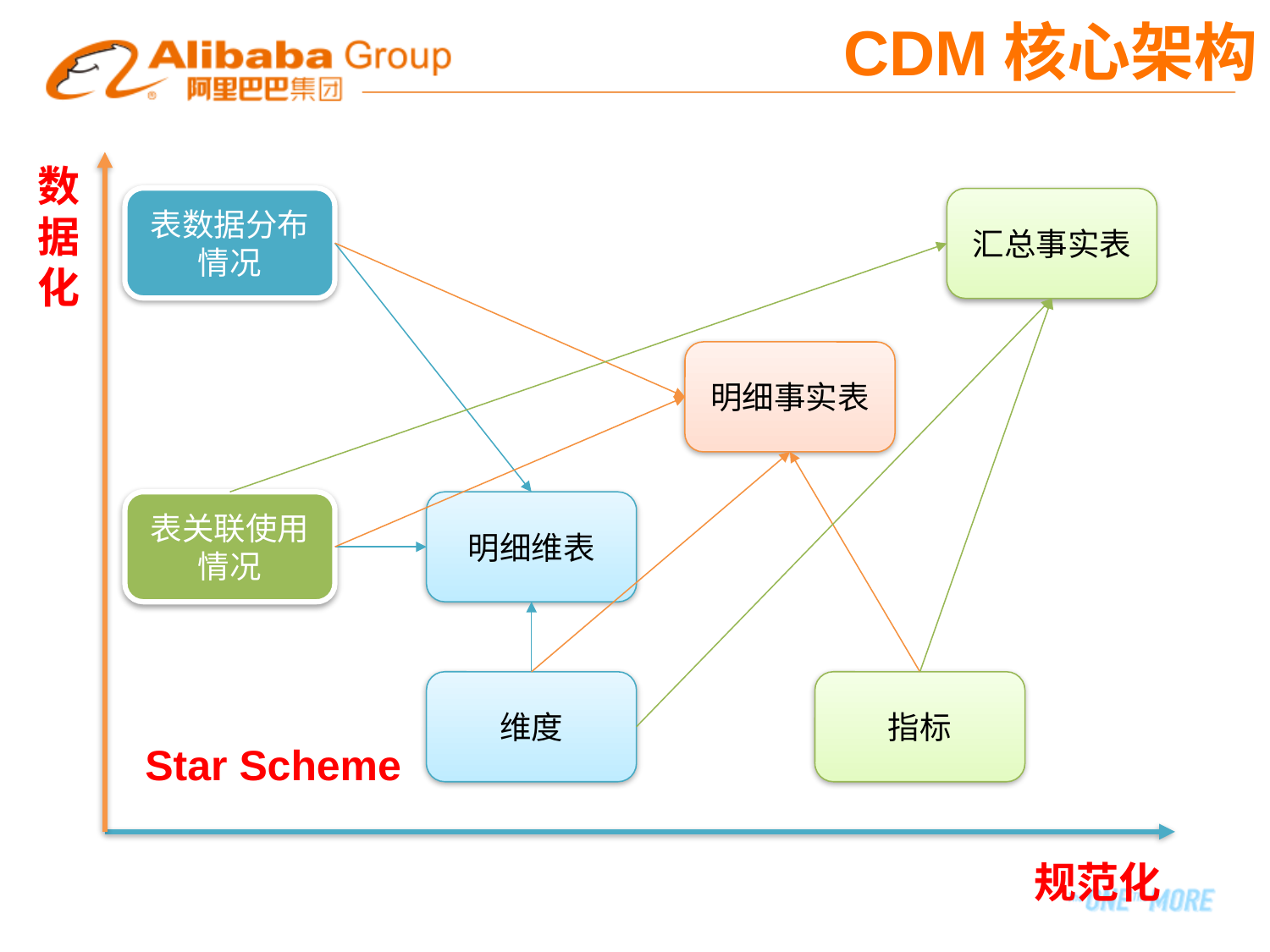

CDM核心架构
数据化
表数据分布情况
汇总事实表
明细事实表
表关联使用情况
明细维表
维度
指标
Star Scheme
规范化